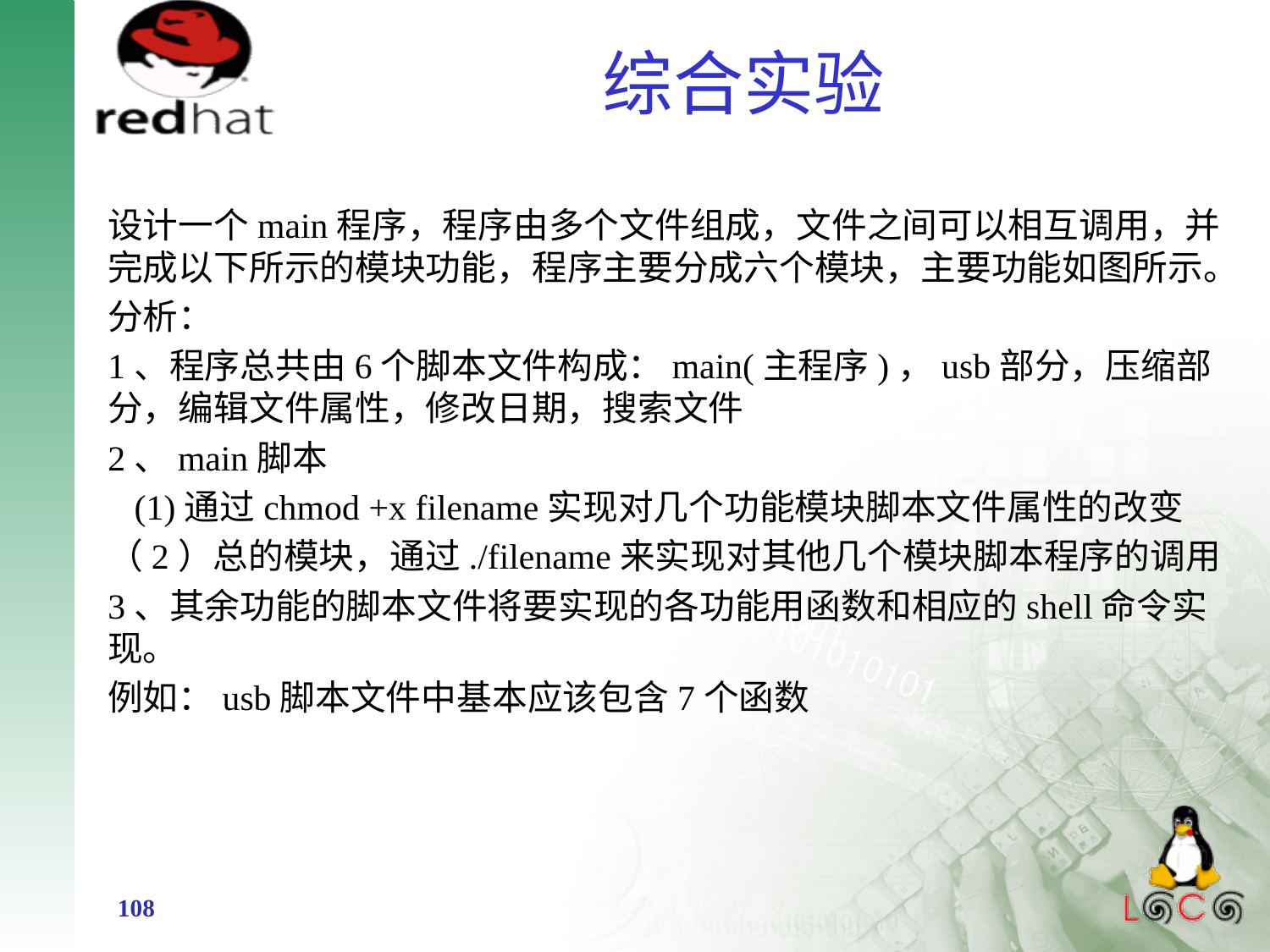

：

编写一个 shell 程序，呈现一个菜单，有 0～5 共 6 个命令选项， 1 为挂载 U 盘， 2 为卸

87

第 2 章 shell 编程

载 U 盘， 3 为显示 U 盘的信息， 4 把硬盘中的文件拷贝到 U 盘， 5 把 U 盘中的文件拷贝到

硬盘中，选 0 退出。

程序分析：把此程序分成题目中所要求的 6 大功能模块，另加一个菜单显示及选择的主模块。
（ 1）编辑代码
[root@localhost bin]# vi zhsl
#!/bin/sh
#mountusb.sh
#退出程序函数
quit()
{ clear
echo "***************************************************"
echo "** thank you to use,Good bye! **"
exit 0  }
#加载 U 盘函数
mountusb()
{
clear
#在/mnt 下创建 usb 目录
mkdir /mnt/usb
#查看 U 盘设备名称
/sbin/fdisk -l |grep /dev/sd
echo -e "Please Enter the device name of usb as shown above:\c"
read PARAMETER
mount /dev/$PARAMETER /mnt/usb
}
#卸载 U 盘函数
umountusb()
{
clear
umount /mnt/usb
}
#显示 U 盘信息函数
display()
{ clear
ls -la /mnt/usb
}
#拷贝硬盘文件到 U 盘函数
cpdisktousb()
{ clear
echo -e "Please Enter the filename to be Copide（ under Current
directory):\c"
read FILE
echo "Copying,Please wait!..."
cp $FILE /mnt/usb
}
#拷贝 U 盘函数到硬盘文件
cpusbtodisk()
{
clear
echo -e "Please Enter the filename to be Copide in USB:\c"
read FILE
echo "Copying,Please wait!..."
cp /mnt/usb/$FILE . #点(.)表示当前路径
}
clear
while true
do
echo "======================================================"
echo "*** LINUX USB MANAGE PROGRAM ***"
echo " 1-MOUNT USB "
echo " 2-UNMOUNT USB "
echo " 3-DISPLAY USB INFORMATION "
echo " 4-COPY FILE IN DISK TO USB "
echo " 5-COPY FILE IN USB TO DISK "
echo " 0-EXIT "
echo "======================================================"
echo -e "Please Enter a Choice(0—5):\c"
read CHOICE
case ＄CHOICE in
1)mountusb;;
2)umountusb;;
3)display;;
4)cpdisktousb;;
5)cpusbtodisk;;
0)quit;;
*)echo "Invalid Choice!Correct Choice is (0—5)"
sleep 4
clear;;
esac
done
# 综合实验
设计一个main程序，程序由多个文件组成，文件之间可以相互调用，并完成以下所示的模块功能，程序主要分成六个模块，主要功能如图所示。
分析：
1、程序总共由6个脚本文件构成：main(主程序)，usb部分，压缩部分，编辑文件属性，修改日期，搜索文件
2、main脚本
   (1)通过chmod +x filename实现对几个功能模块脚本文件属性的改变
（2）总的模块，通过./filename来实现对其他几个模块脚本程序的调用
3、其余功能的脚本文件将要实现的各功能用函数和相应的shell命令实现。
例如：usb脚本文件中基本应该包含7个函数

108